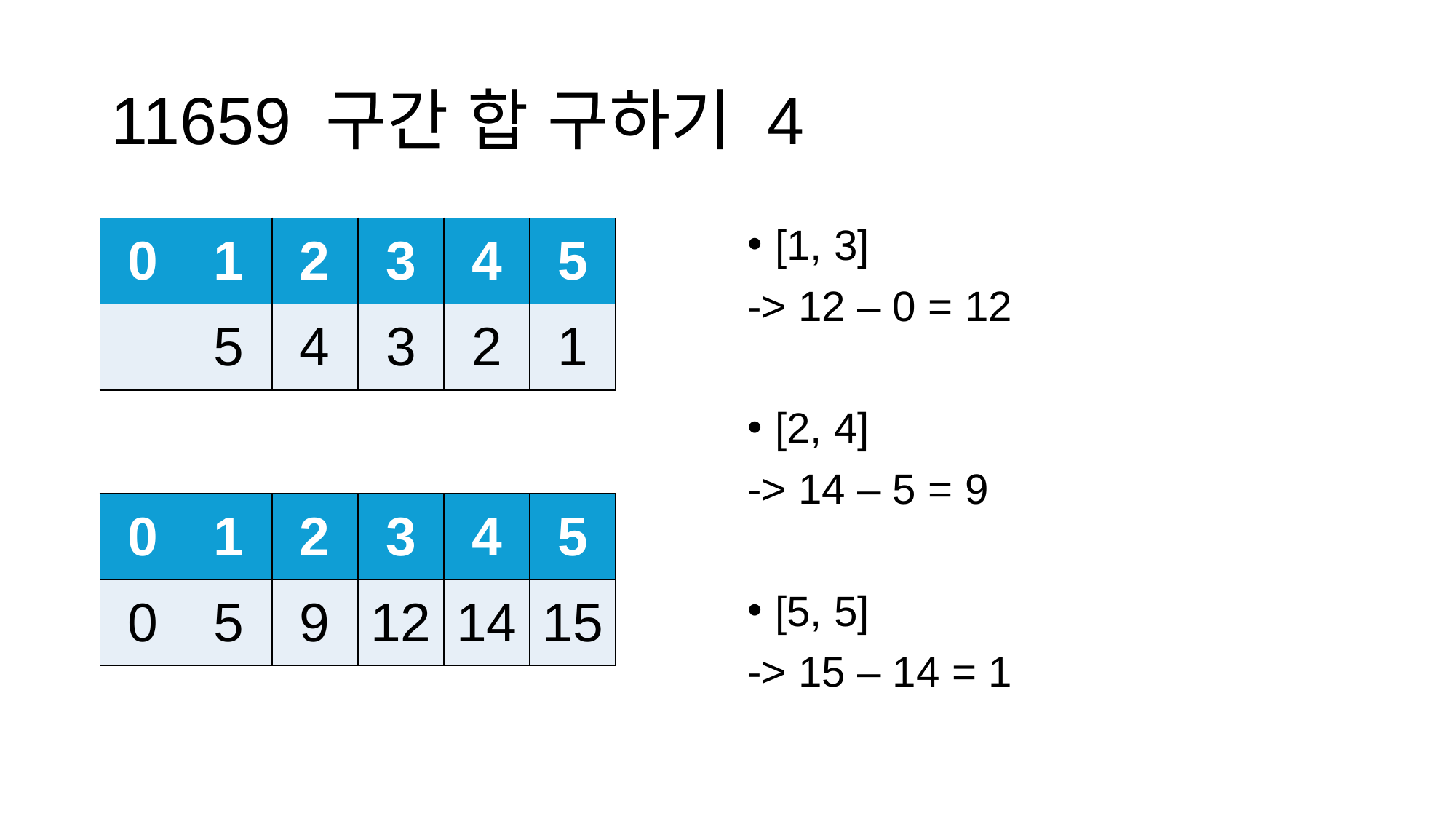

# 11659 구간 합 구하기 4
| 0 | 1 | 2 | 3 | 4 | 5 |
| --- | --- | --- | --- | --- | --- |
|  | 5 | 4 | 3 | 2 | 1 |
[1, 3]
-> 12 – 0 = 12

[2, 4]
-> 14 – 5 = 9

[5, 5]
-> 15 – 14 = 1

| 0 | 1 | 2 | 3 | 4 | 5 |
| --- | --- | --- | --- | --- | --- |
| 0 | 5 | 9 | 12 | 14 | 15 |